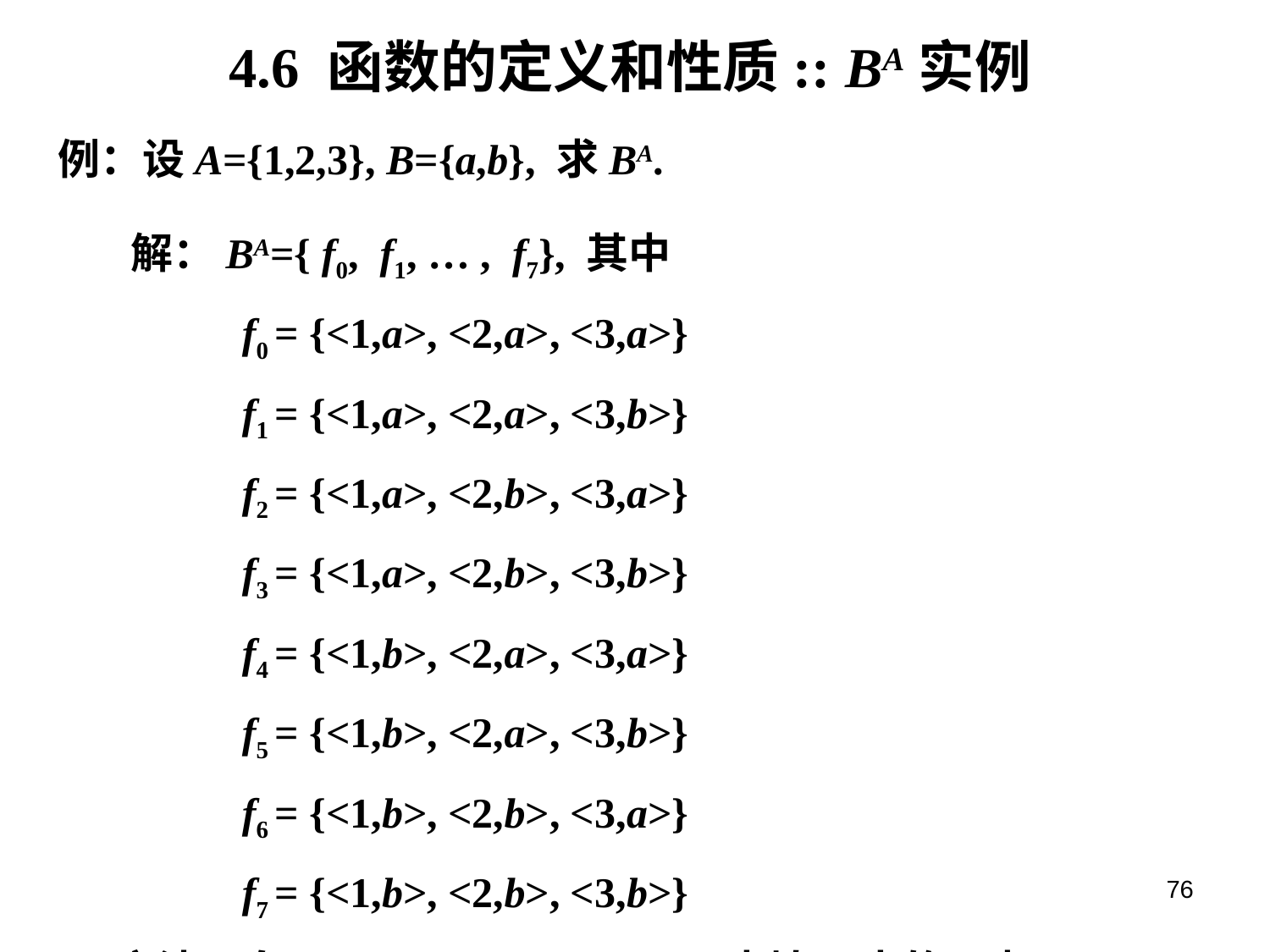

# 4.6 函数的定义和性质:: BA实例
例：设A={1,2,3}, B={a,b}, 求BA.
解：BA={ f0,  f1, … ,  f7}, 其中
		f0 = {<1,a>, <2,a>, <3,a>}
		f1 = {<1,a>, <2,a>, <3,b>}
		f2 = {<1,a>, <2,b>, <3,a>}
		f3 = {<1,a>, <2,b>, <3,b>}
		f4 = {<1,b>, <2,a>, <3,a>}
		f5 = {<1,b>, <2,a>, <3,b>}
		f6 = {<1,b>, <2,b>, <3,a>}
		f7 = {<1,b>, <2,b>, <3,b>}
	方法：向  {<1, •>, <2, •>, <3, •>} 中填B中的元素。
76